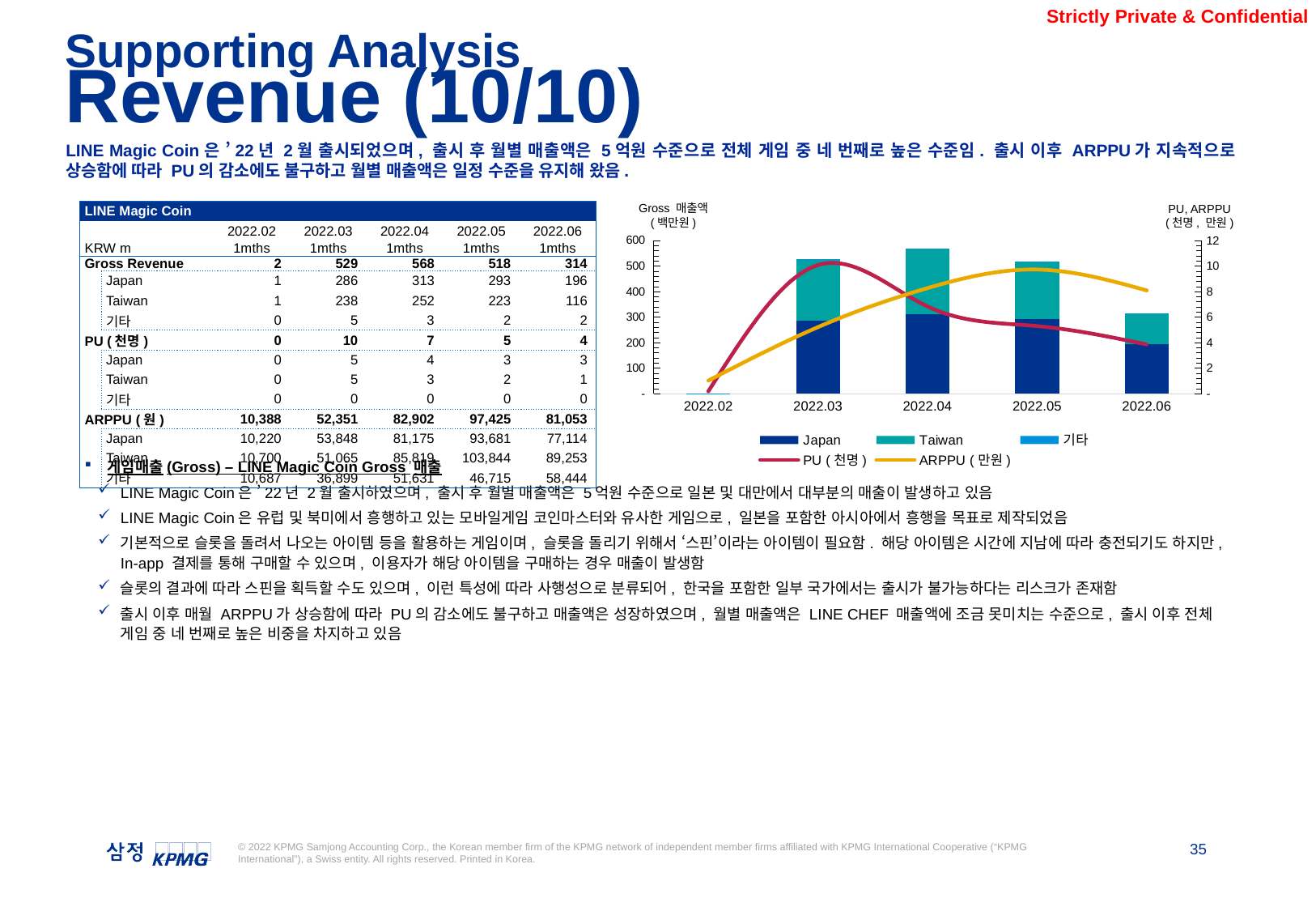

Supporting Analysis
Revenue (10/10)
LINE Magic Coin은 ’22년 2월 출시되었으며, 출시 후 월별 매출액은 5억원 수준으로 전체 게임 중 네 번째로 높은 수준임. 출시 이후 ARPPU가 지속적으로 상승함에 따라 PU의 감소에도 불구하고 월별 매출액은 일정 수준을 유지해 왔음.
Gross 매출액 (백만원)
| LINE Magic Coin |  |  |  |  |  |  |  |
| --- | --- | --- | --- | --- | --- | --- | --- |
|  |  |  | 2022.02 | 2022.03 | 2022.04 | 2022.05 | 2022.06 |
| KRW m |  |  | 1mths | 1mths | 1mths | 1mths | 1mths |
| Gross Revenue |  |  | 2 | 529 | 568 | 518 | 314 |
|  | Japan |  | 1 | 286 | 313 | 293 | 196 |
|  | Taiwan |  | 1 | 238 | 252 | 223 | 116 |
|  | 기타 |  | 0 | 5 | 3 | 2 | 2 |
| PU (천명) |  |  | 0 | 10 | 7 | 5 | 4 |
|  | Japan |  | 0 | 5 | 4 | 3 | 3 |
|  | Taiwan |  | 0 | 5 | 3 | 2 | 1 |
|  | 기타 |  | 0 | 0 | 0 | 0 | 0 |
| ARPPU (원) |  |  | 10,388 | 52,351 | 82,902 | 97,425 | 81,053 |
|  | Japan |  | 10,220 | 53,848 | 81,175 | 93,681 | 77,114 |
|  | Taiwan |  | 10,700 | 51,065 | 85,819 | 103,844 | 89,253 |
|  | 기타 |  | 10,687 | 36,899 | 51,631 | 46,715 | 58,444 |
PU, ARPPU
(천명, 만원)

### Chart

| Category | Japan | Taiwan | 기타 | PU (천명) | ARPPU (만원) |
|---|---|---|---|---|---|
| 2022.02 | 1.3387548824999997 | 0.6847932174999999 | 0.07480680900000014 | 0.202 | 1.038789558910891 |
| 2022.03 | 286.14607500449995 | 237.7601316709 | 4.686204610500141 | 10.097 | 5.2351432235901765 |
| 2022.04 | 312.7677281726 | 251.8786157186 | 3.1495190858000512 | 6.849 | 8.290200948707842 |
| 2022.05 | 292.84694697279997 | 222.95383794970002 | 1.9153096698999548 | 5.314 | 9.742493311863003 |
| 2022.06 | 196.10187374179998 | 116.3864028496 | 1.753329133399987 | 3.8770000000000007 | 8.105277423905079 |
게임매출(Gross) – LINE Magic Coin Gross 매출
LINE Magic Coin은 ’22년 2월 출시하였으며, 출시 후 월별 매출액은 5억원 수준으로 일본 및 대만에서 대부분의 매출이 발생하고 있음
LINE Magic Coin은 유럽 및 북미에서 흥행하고 있는 모바일게임 코인마스터와 유사한 게임으로, 일본을 포함한 아시아에서 흥행을 목표로 제작되었음
기본적으로 슬롯을 돌려서 나오는 아이템 등을 활용하는 게임이며, 슬롯을 돌리기 위해서 ‘스핀’이라는 아이템이 필요함. 해당 아이템은 시간에 지남에 따라 충전되기도 하지만, In-app 결제를 통해 구매할 수 있으며, 이용자가 해당 아이템을 구매하는 경우 매출이 발생함
슬롯의 결과에 따라 스핀을 획득할 수도 있으며, 이런 특성에 따라 사행성으로 분류되어, 한국을 포함한 일부 국가에서는 출시가 불가능하다는 리스크가 존재함
출시 이후 매월 ARPPU가 상승함에 따라 PU의 감소에도 불구하고 매출액은 성장하였으며, 월별 매출액은 LINE CHEF 매출액에 조금 못미치는 수준으로, 출시 이후 전체 게임 중 네 번째로 높은 비중을 차지하고 있음